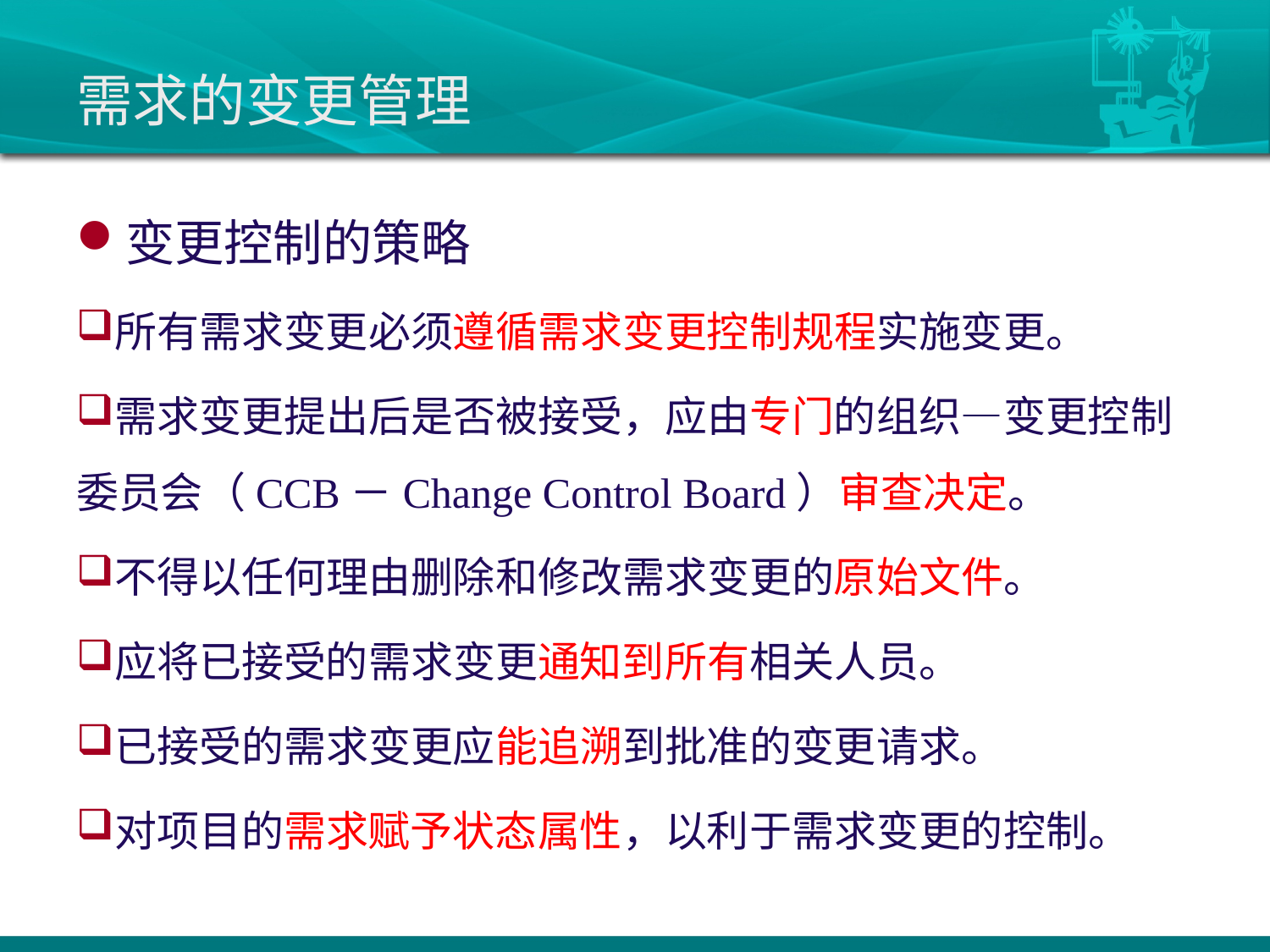

# 需求的变更管理
变更控制的策略
所有需求变更必须遵循需求变更控制规程实施变更。
需求变更提出后是否被接受，应由专门的组织―变更控制委员会（CCB－Change Control Board）审查决定。
不得以任何理由删除和修改需求变更的原始文件。
应将已接受的需求变更通知到所有相关人员。
已接受的需求变更应能追溯到批准的变更请求。
对项目的需求赋予状态属性，以利于需求变更的控制。